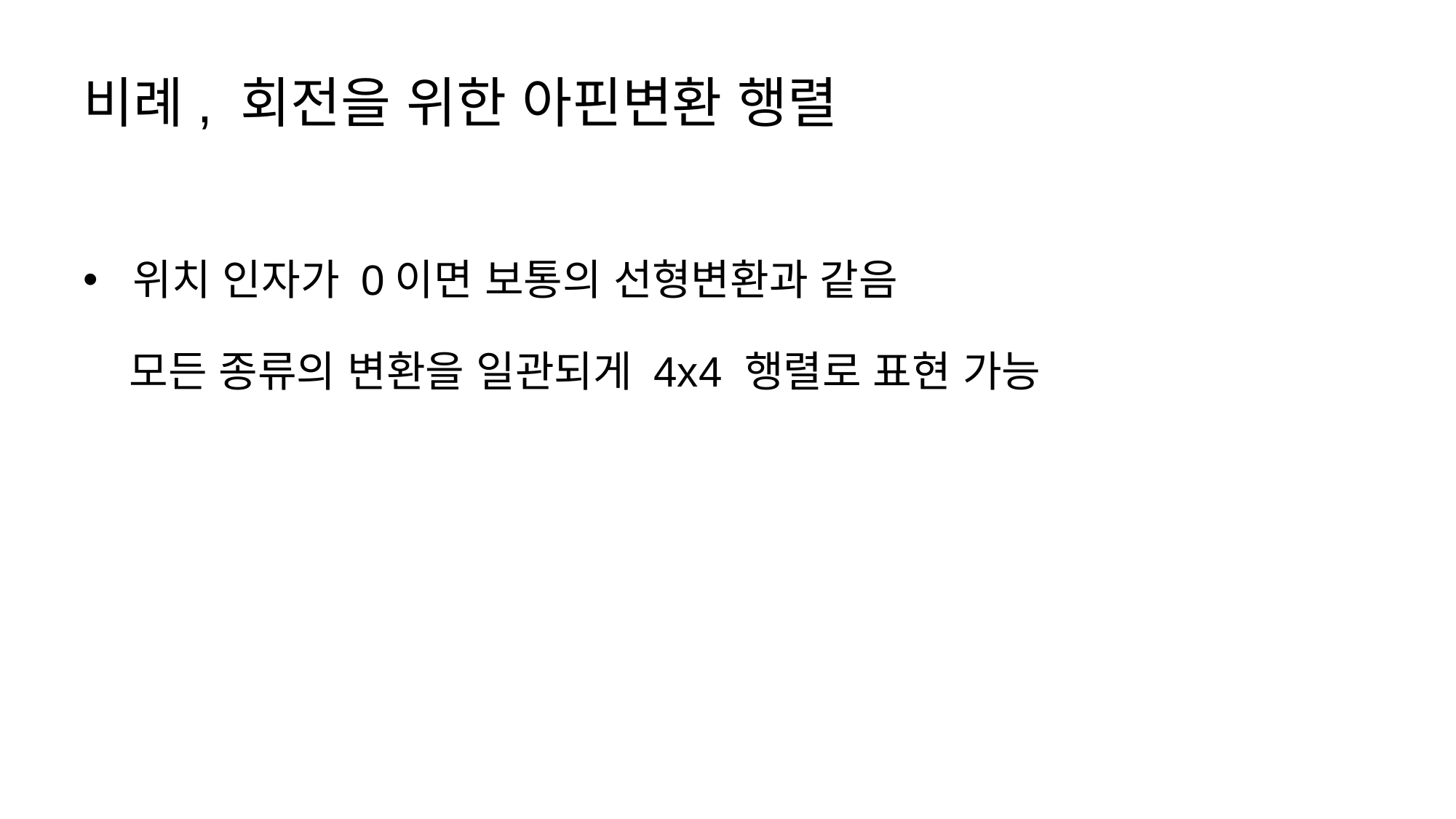

# 비례, 회전을 위한 아핀변환 행렬

 위치 인자가 0이면 보통의 선형변환과 같음

   모든 종류의 변환을 일관되게 4x4 행렬로 표현 가능